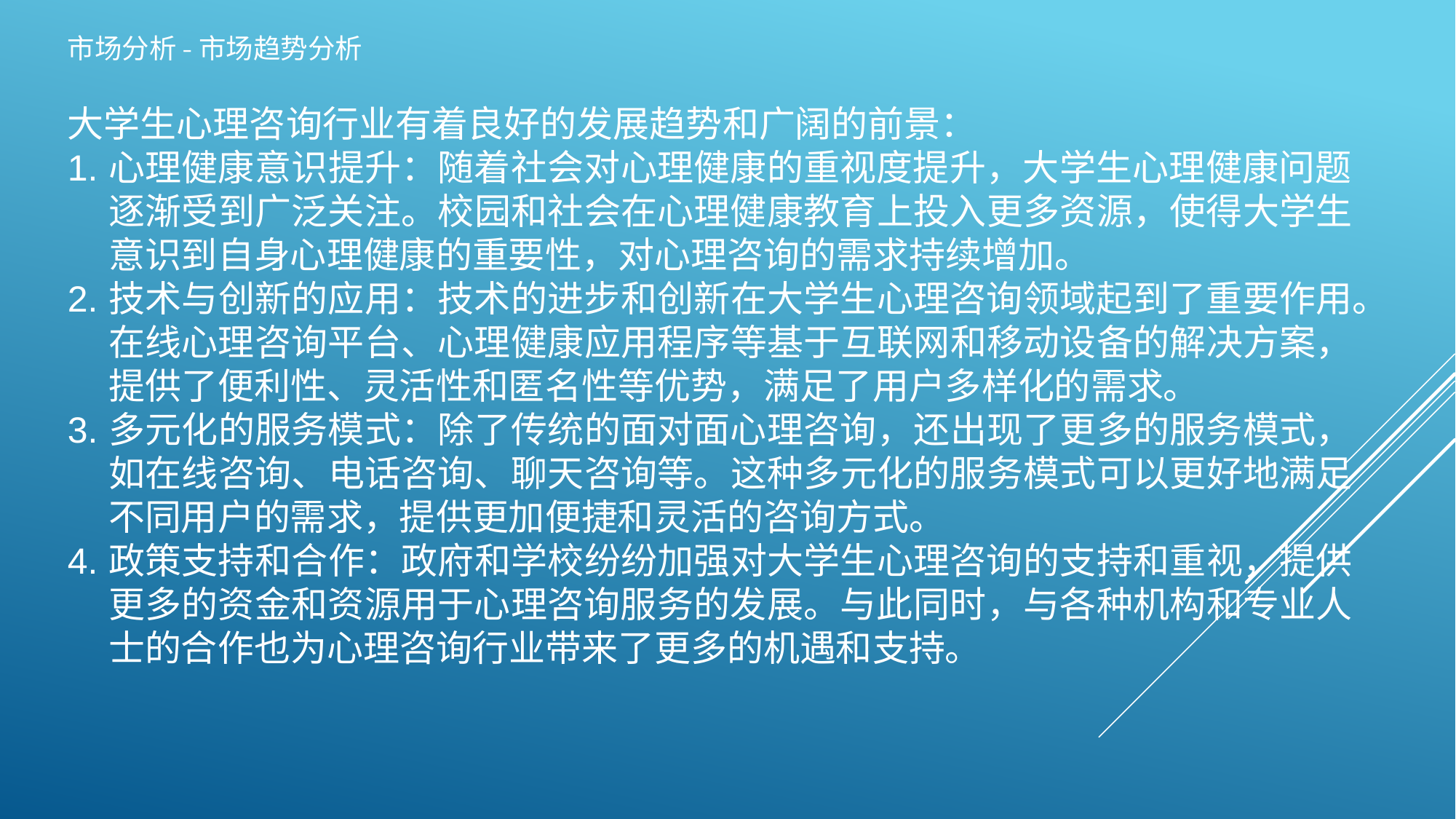

市场分析-市场趋势分析
大学生心理咨询行业有着良好的发展趋势和广阔的前景：
心理健康意识提升：随着社会对心理健康的重视度提升，大学生心理健康问题逐渐受到广泛关注。校园和社会在心理健康教育上投入更多资源，使得大学生意识到自身心理健康的重要性，对心理咨询的需求持续增加。
技术与创新的应用：技术的进步和创新在大学生心理咨询领域起到了重要作用。在线心理咨询平台、心理健康应用程序等基于互联网和移动设备的解决方案，提供了便利性、灵活性和匿名性等优势，满足了用户多样化的需求。
多元化的服务模式：除了传统的面对面心理咨询，还出现了更多的服务模式，如在线咨询、电话咨询、聊天咨询等。这种多元化的服务模式可以更好地满足不同用户的需求，提供更加便捷和灵活的咨询方式。
政策支持和合作：政府和学校纷纷加强对大学生心理咨询的支持和重视，提供更多的资金和资源用于心理咨询服务的发展。与此同时，与各种机构和专业人士的合作也为心理咨询行业带来了更多的机遇和支持。